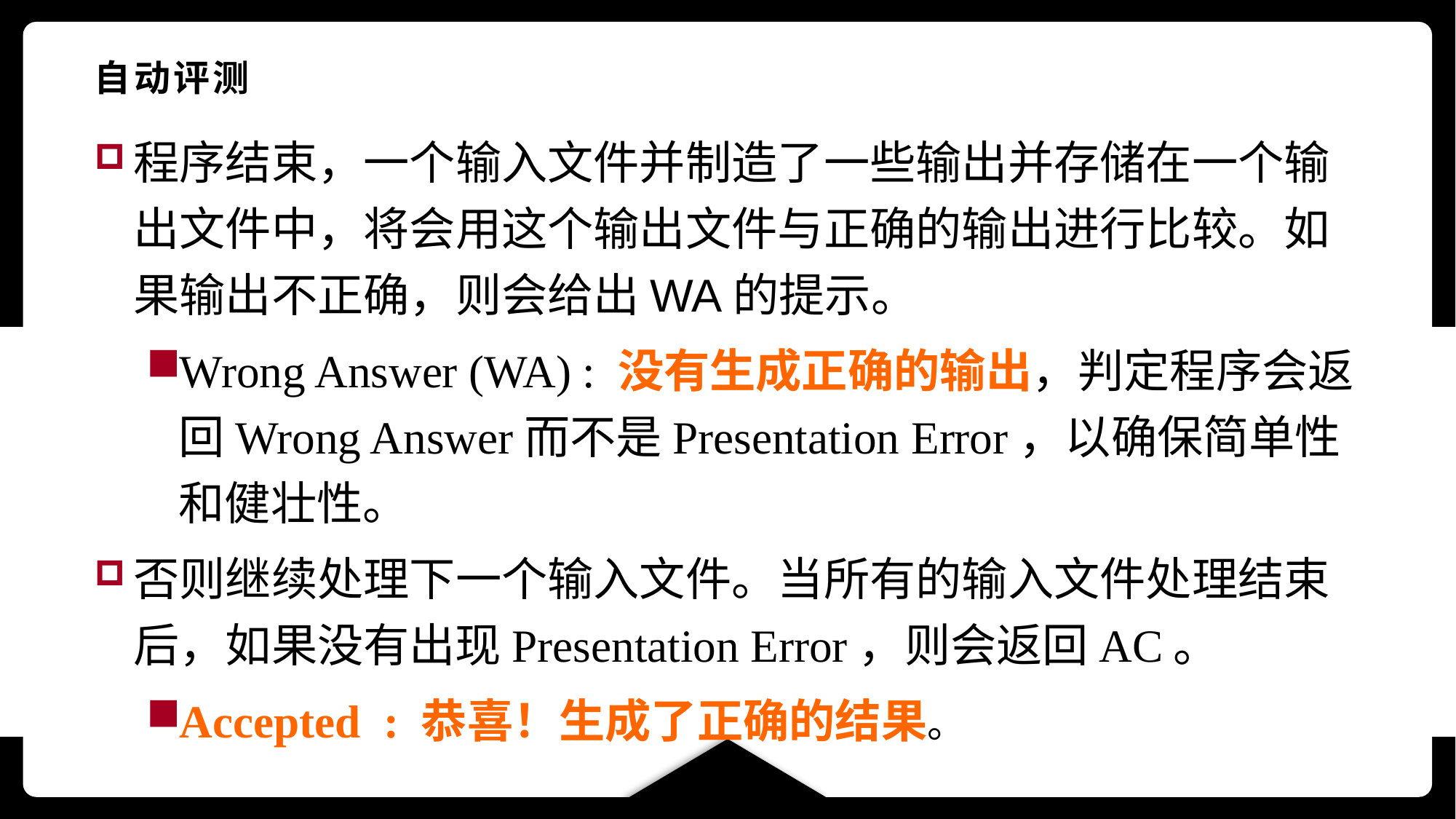

# 自动评测
程序结束，一个输入文件并制造了一些输出并存储在一个输出文件中，将会用这个输出文件与正确的输出进行比较。如果输出不正确，则会给出WA的提示。
Wrong Answer (WA) : 没有生成正确的输出，判定程序会返回Wrong Answer而不是Presentation Error，以确保简单性和健壮性。
否则继续处理下一个输入文件。当所有的输入文件处理结束后，如果没有出现Presentation Error，则会返回AC。
Accepted  : 恭喜！生成了正确的结果。

49